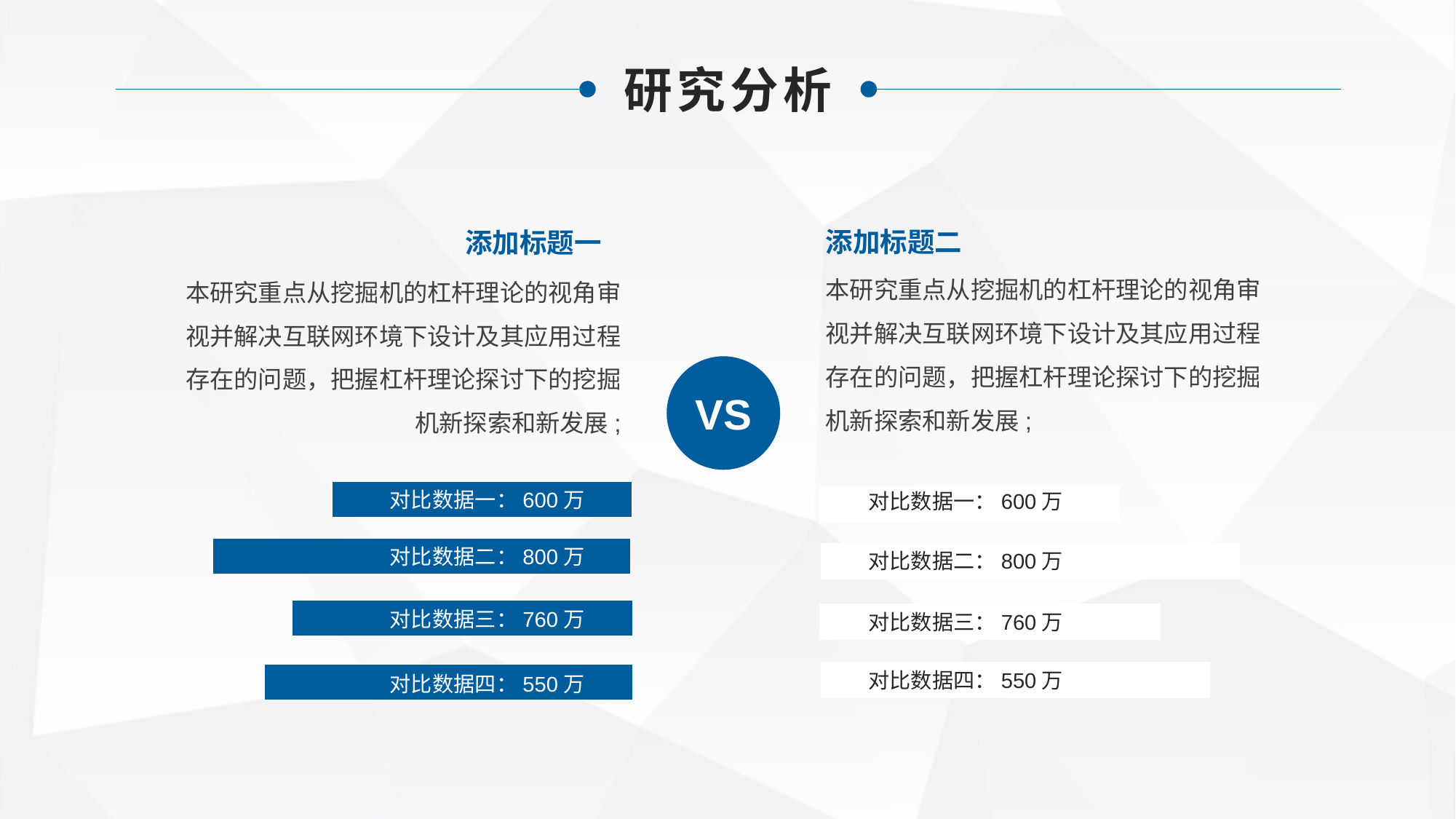

研究分析

添加标题二
添加标题一
本研究重点从挖掘机的杠杆理论的视角审视并解决互联网环境下设计及其应用过程存在的问题，把握杠杆理论探讨下的挖掘机新探索和新发展;
本研究重点从挖掘机的杠杆理论的视角审视并解决互联网环境下设计及其应用过程存在的问题，把握杠杆理论探讨下的挖掘机新探索和新发展;
VS

对比数据一：600万
对比数据一：600万

对比数据二：800万
对比数据二：800万

对比数据三：760万

对比数据三：760万
对比数据四：550万

对比数据四：550万